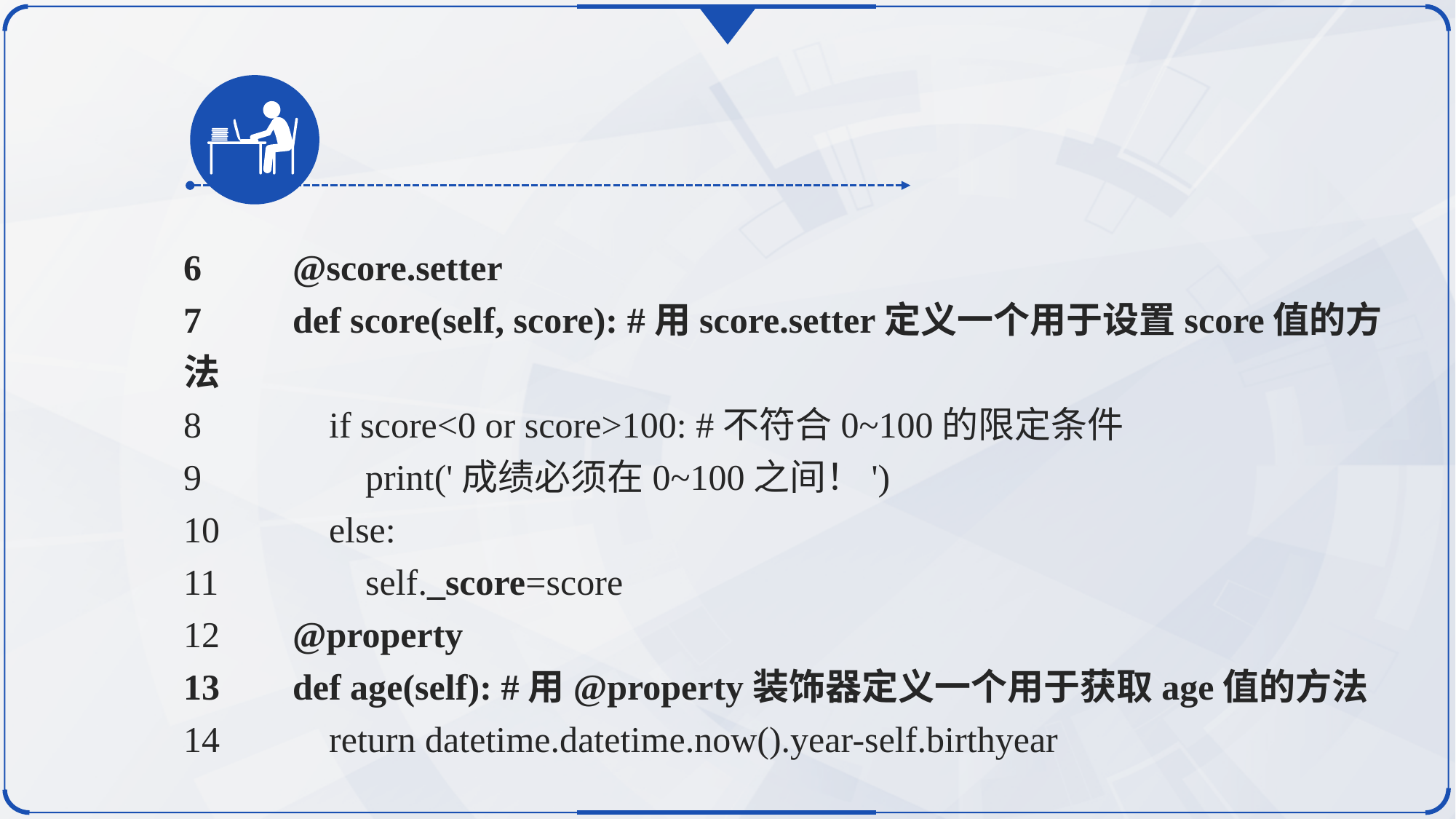

6	@score.setter
7	def score(self, score): #用score.setter定义一个用于设置score值的方法
8	    if score<0 or score>100: #不符合0~100的限定条件
9	        print('成绩必须在0~100之间！')
10	    else:
11	        self._score=score
12	@property
13	def age(self): #用@property装饰器定义一个用于获取age值的方法
14	    return datetime.datetime.now().year-self.birthyear